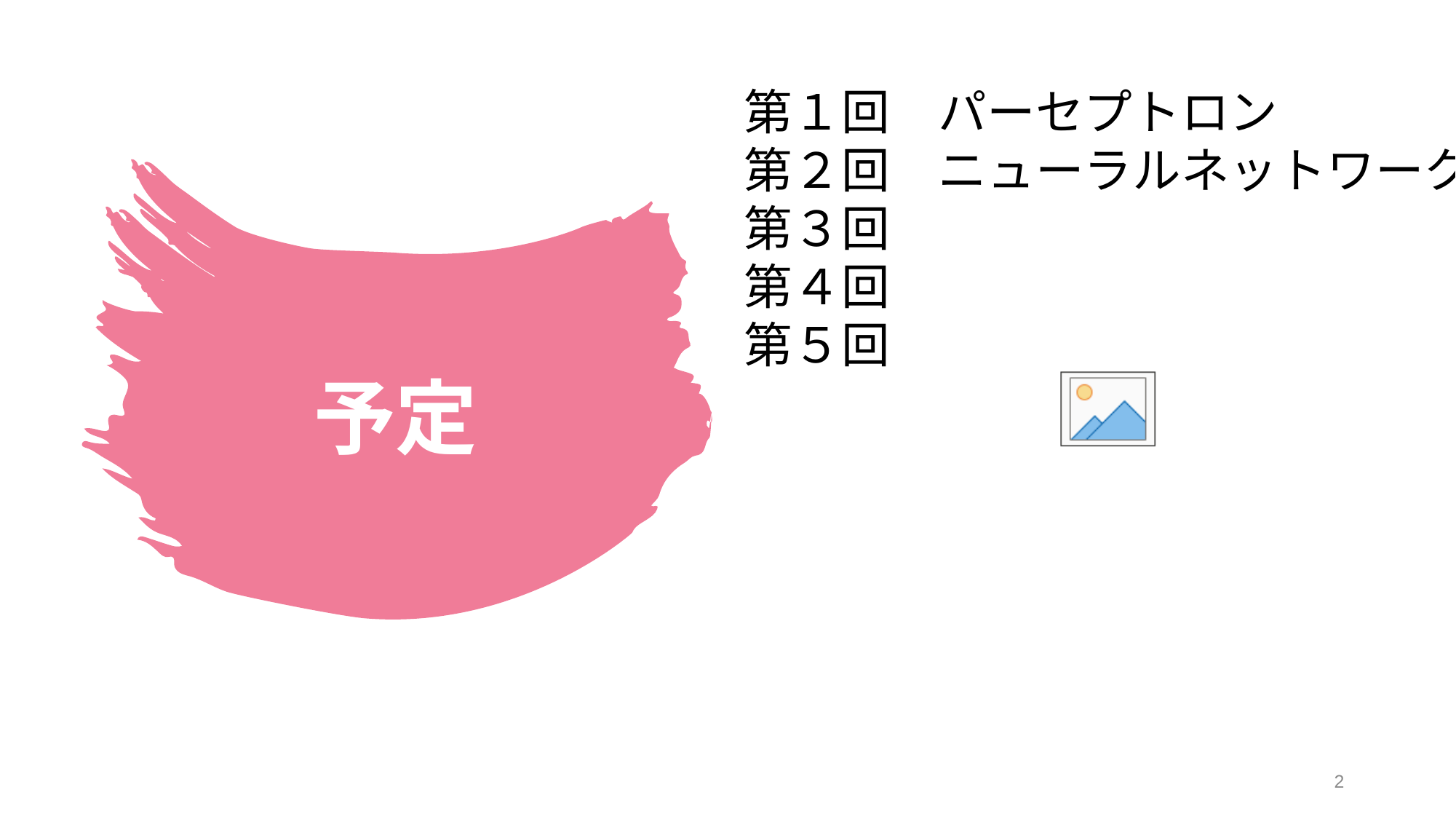

第１回　パーセプトロン
第２回　ニューラルネットワーク
第３回
第４回
第５回

# 予定
2